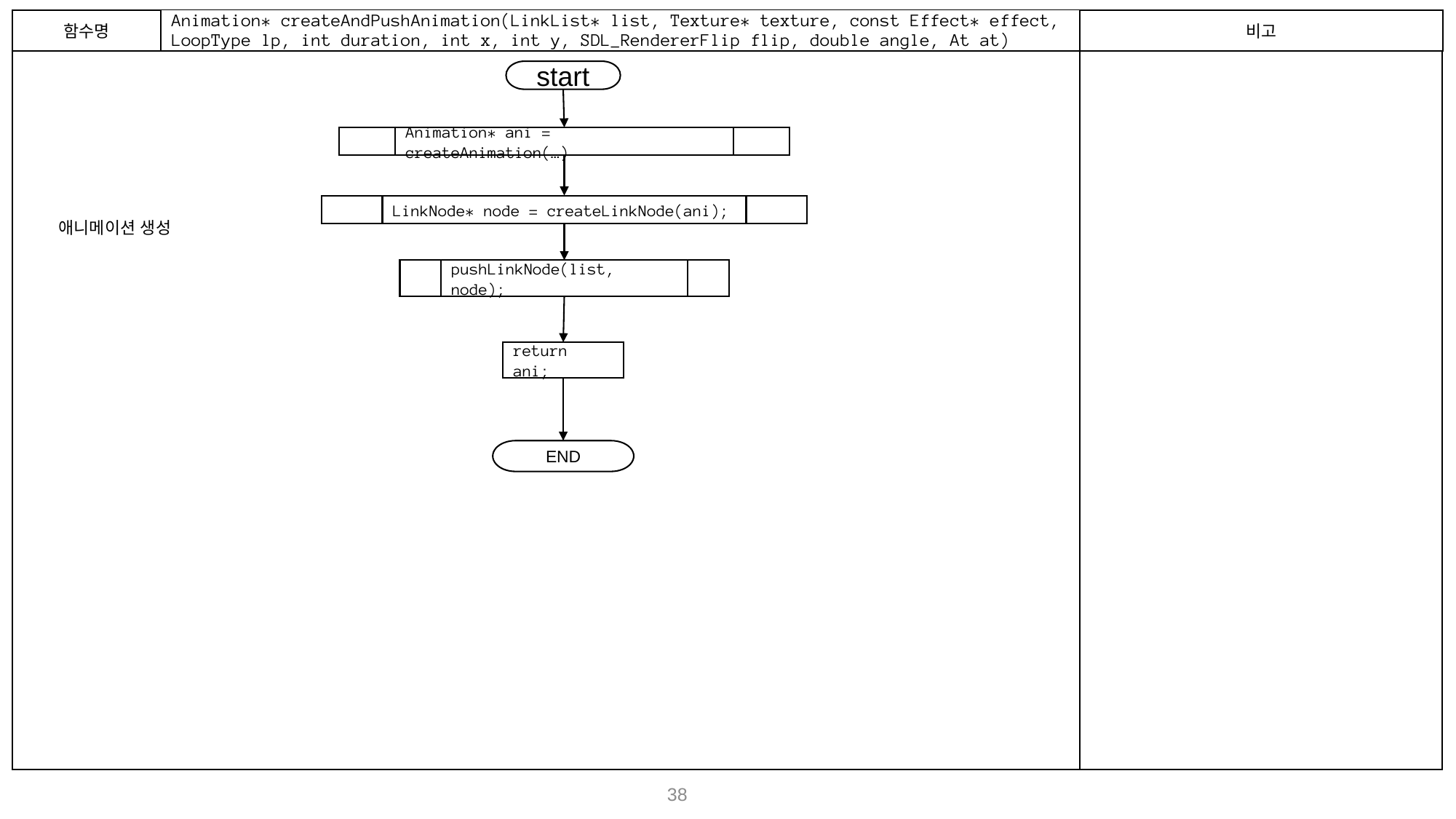

함수명
# Animation* createAndPushAnimation(LinkList* list, Texture* texture, const Effect* effect, LoopType lp, int duration, int x, int y, SDL_RendererFlip flip, double angle, At at)
비고

start
Animation* ani = createAnimation(…)
LinkNode* node = createLinkNode(ani);
애니메이션 생성
pushLinkNode(list, node);
return ani;
END
38